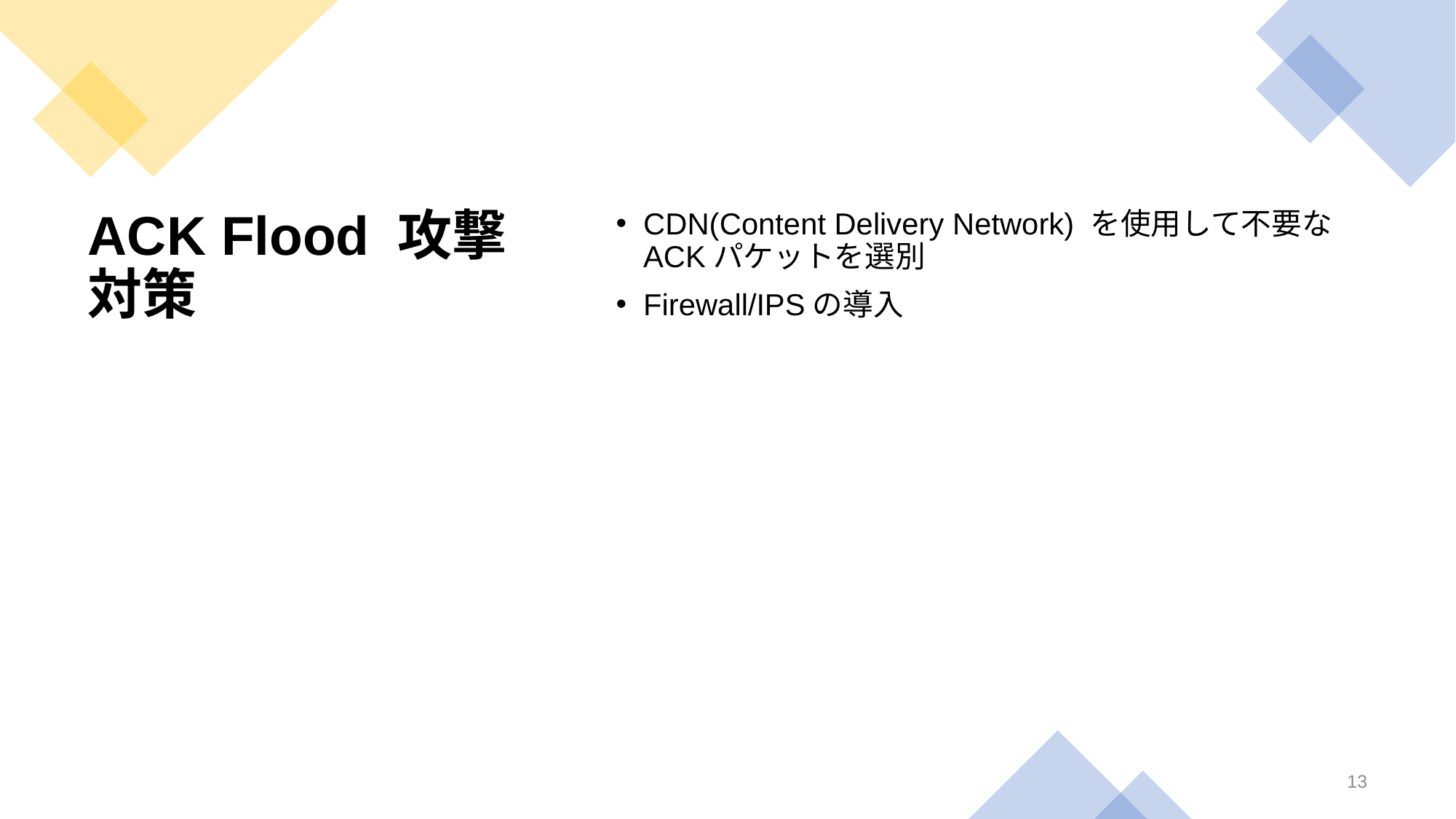

CDN(Content Delivery Network) を使用して不要なACKパケットを選別
Firewall/IPSの導入

# ACK Flood 攻撃 対策

13